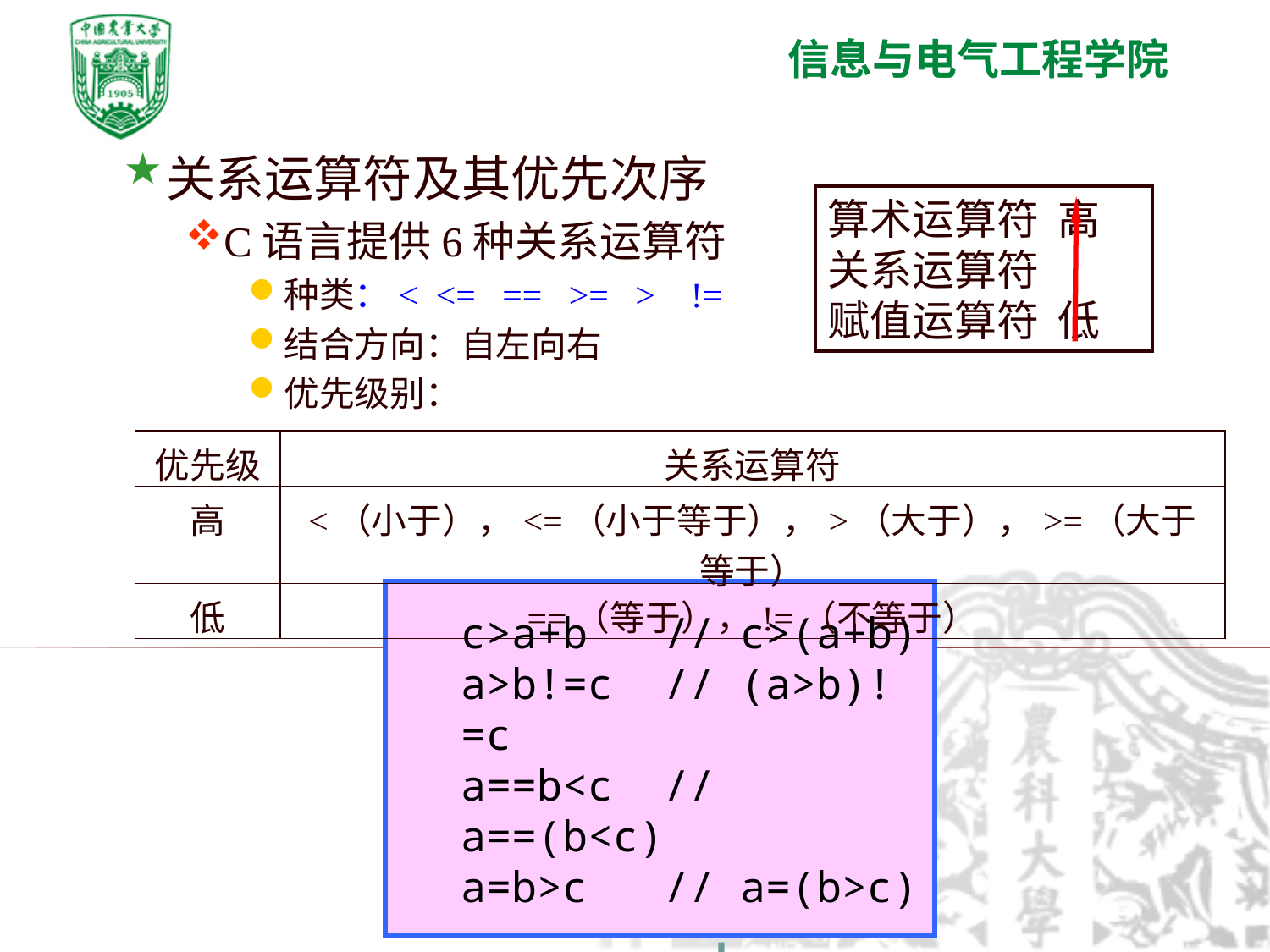

关系运算符及其优先次序
C语言提供6种关系运算符
种类：<  <=   ==   >=   >    !=
结合方向：自左向右
优先级别：

算术运算符  高
关系运算符
赋值运算符  低

| 优先级 | 关系运算符 |
| --- | --- |
| 高 | <（小于），<=（小于等于），>（大于），>=（大于等于） |
| 低 | ==（等于），!=（不等于） |
c>a+b   // c>(a+b)
a>b!=c  // (a>b)!=c
a==b<c  // a==(b<c)
a=b>c   // a=(b>c)